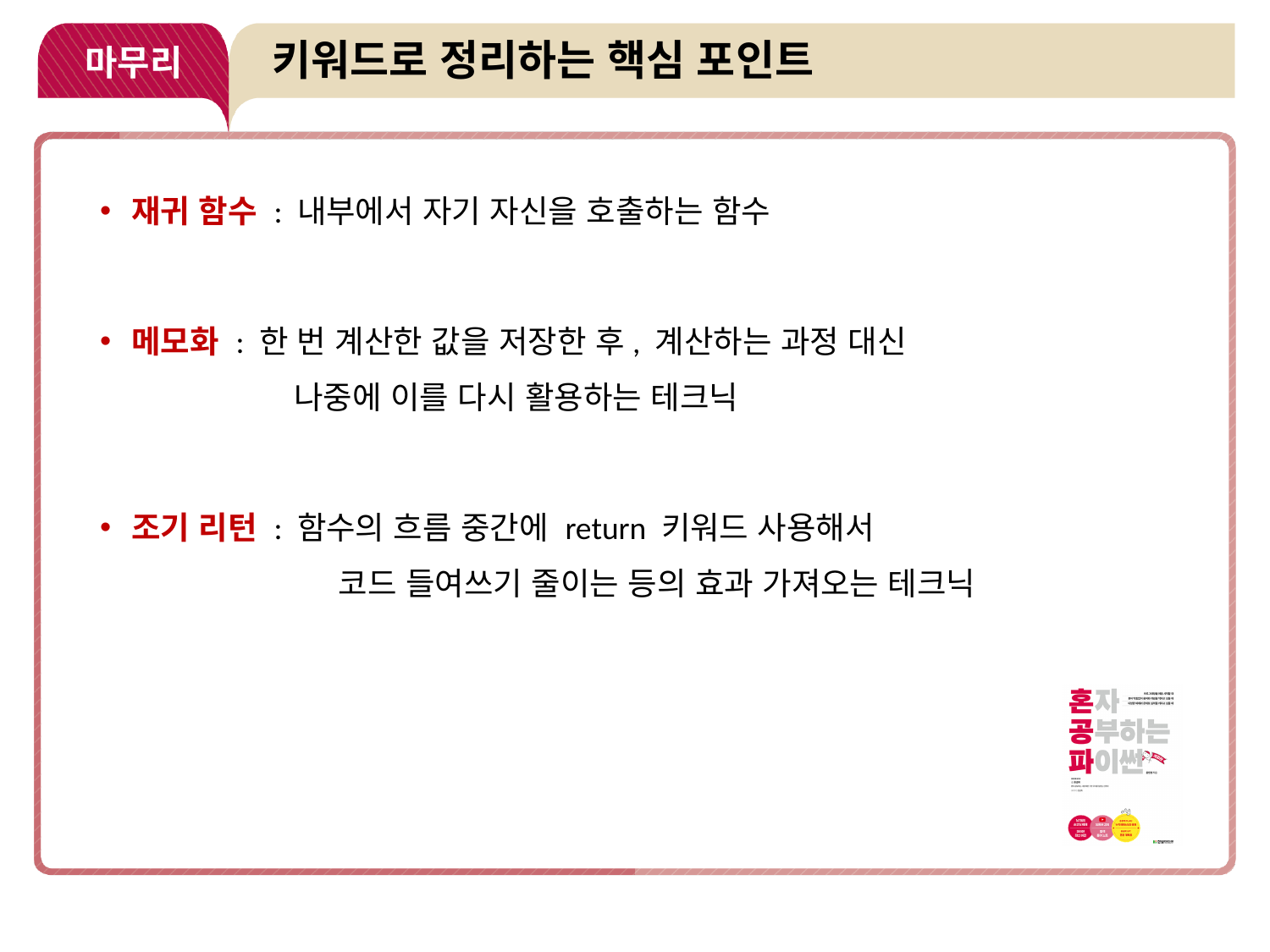

마무리
# 키워드로 정리하는 핵심 포인트
재귀 함수 : 내부에서 자기 자신을 호출하는 함수

메모화 : 한 번 계산한 값을 저장한 후, 계산하는 과정 대신
                     나중에 이를 다시 활용하는 테크닉

조기 리턴 : 함수의 흐름 중간에 return 키워드 사용해서
                          코드 들여쓰기 줄이는 등의 효과 가져오는 테크닉